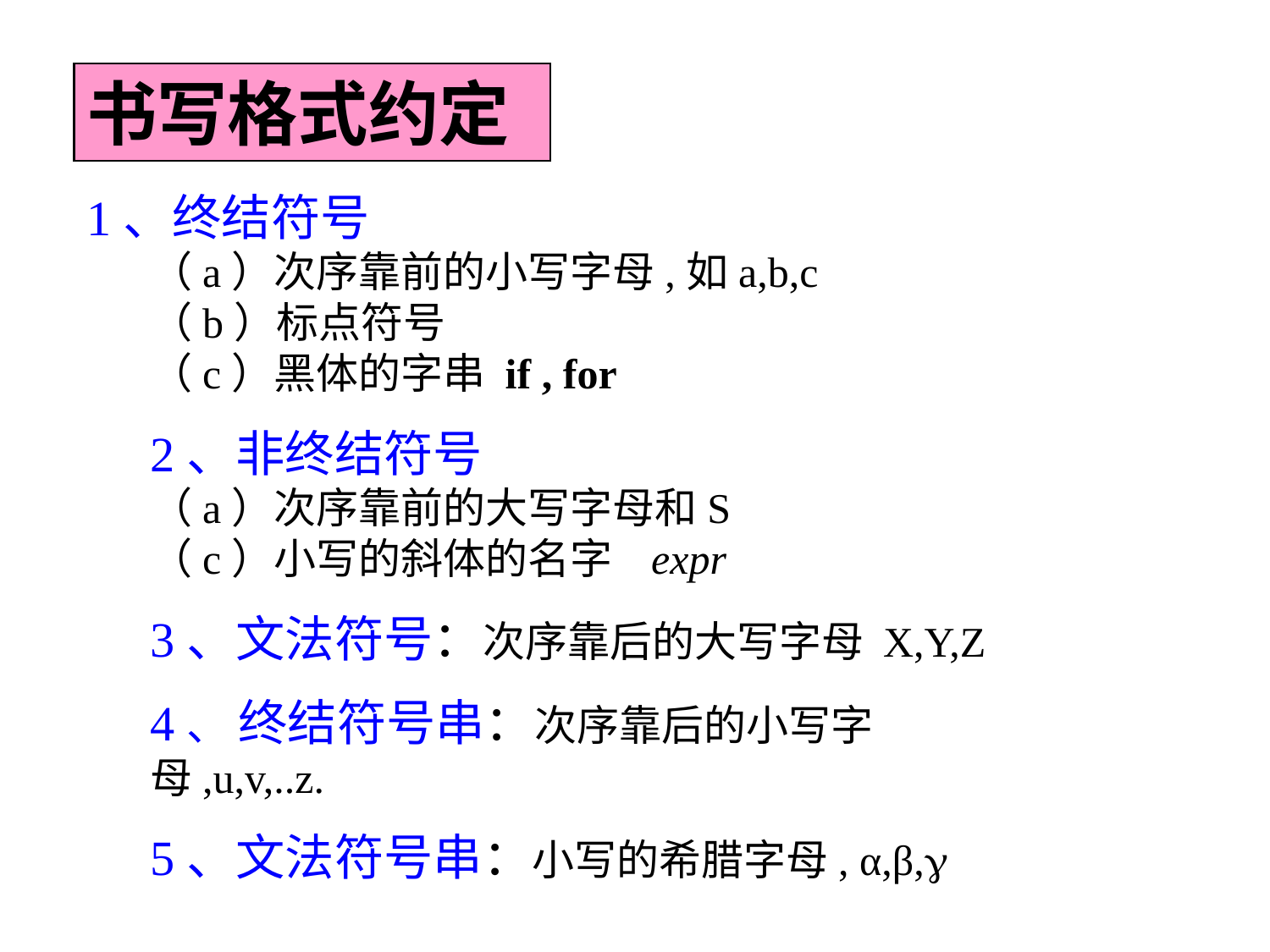

书写格式约定
1、终结符号
（a）次序靠前的小写字母,如a,b,c
（b）标点符号
（c）黑体的字串 if , for
2、非终结符号
（a）次序靠前的大写字母和S
（c）小写的斜体的名字   expr
3、文法符号：次序靠后的大写字母 X,Y,Z
4、 终结符号串：次序靠后的小写字母,u,v,..z.
5、文法符号串：小写的希腊字母, α,β,γ